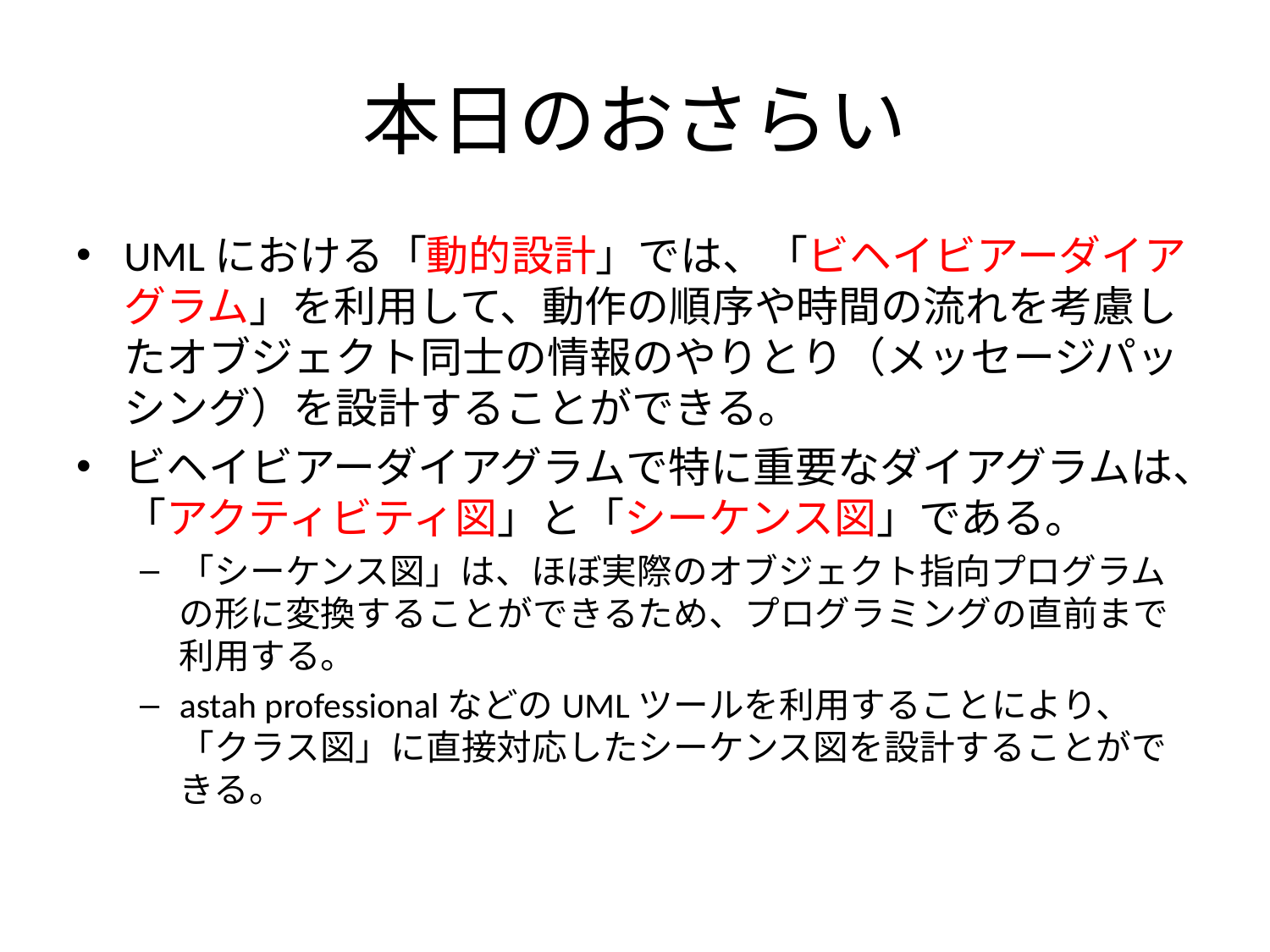

# 本日のおさらい
UMLにおける「動的設計」では、「ビヘイビアーダイアグラム」を利用して、動作の順序や時間の流れを考慮したオブジェクト同士の情報のやりとり（メッセージパッシング）を設計することができる。
ビヘイビアーダイアグラムで特に重要なダイアグラムは、「アクティビティ図」と「シーケンス図」である。
「シーケンス図」は、ほぼ実際のオブジェクト指向プログラムの形に変換することができるため、プログラミングの直前まで利用する。
astah professionalなどのUMLツールを利用することにより、「クラス図」に直接対応したシーケンス図を設計することができる。